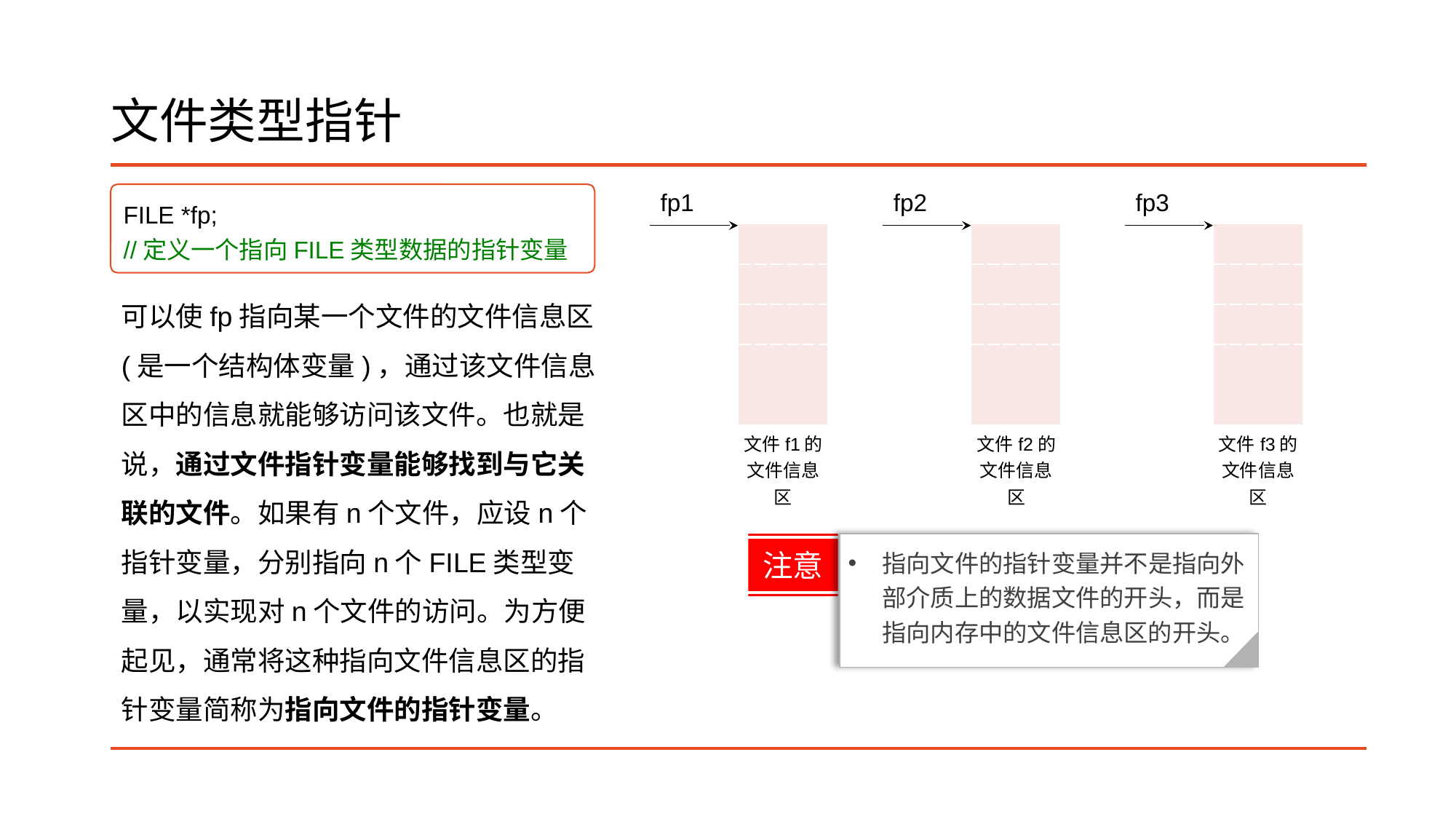

# 文件类型指针

FILE *fp;
//定义一个指向FILE类型数据的指针变量
| fp1 |  |
| --- | --- |
|  |  |
|  |  |
|  |  |
|  |  |
|  |  |
|  | 文件f1的文件信息区 |
| fp2 |  |
| --- | --- |
|  |  |
|  |  |
|  |  |
|  |  |
|  |  |
|  | 文件f2的文件信息区 |
| fp3 |  |
| --- | --- |
|  |  |
|  |  |
|  |  |
|  |  |
|  |  |
|  | 文件f3的文件信息区 |
可以使fp指向某一个文件的文件信息区(是一个结构体变量)，通过该文件信息区中的信息就能够访问该文件。也就是说，通过文件指针变量能够找到与它关联的文件。如果有n个文件，应设n个指针变量，分别指向n个FILE类型变量，以实现对n个文件的访问。为方便起见，通常将这种指向文件信息区的指针变量简称为指向文件的指针变量。
指向文件的指针变量并不是指向外部介质上的数据文件的开头，而是指向内存中的文件信息区的开头。
注意